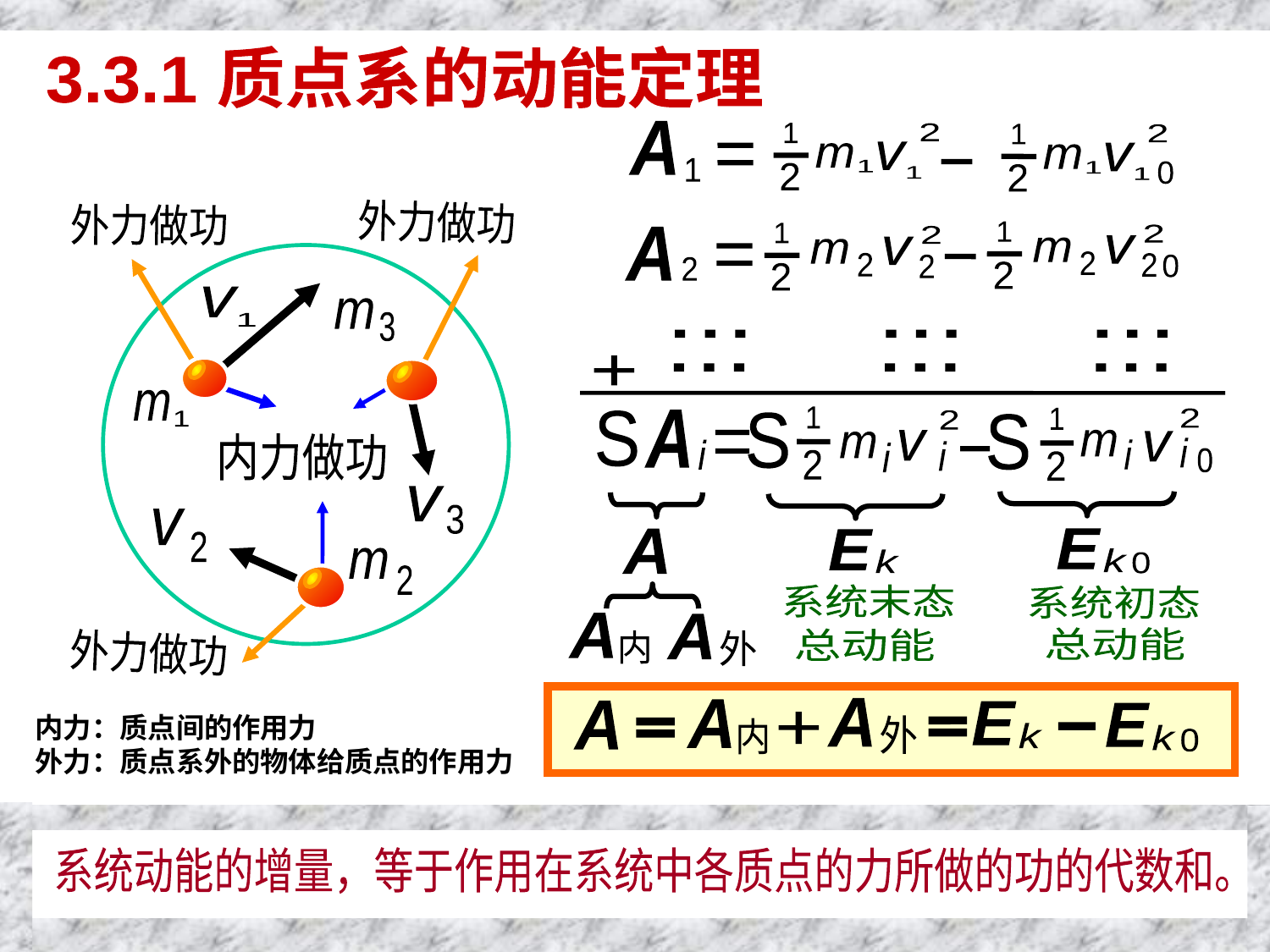

质点系动能定理
3.3.1 质点系的动能定理
A
1
1

2
2
v
1
m
1
1

2
2
v
1
m
1
0

1

2
2
v
2
m
2
1

2
2
v
2
m
2
A
2

0

...    ...    ...
+
...    ...    ...

1

2
1

2
2
A
2
Σ
Σ
Σ

m
v
v
m
i
i
i
i
i
0

外力做功
外力做功

v
1
m
3

m
1
内力做功
v
3

v
2
m
2

外力做功

E
k
0
A
E
k

系统末态
系统初态
A
内
A
外
总动能
总动能

A
外
A
内
A
E
k
E
k
0

+

内力：质点间的作用力
外力：质点系外的物体给质点的作用力

系统动能的增量，等于作用在系统中各质点的力所做的功的代数和。